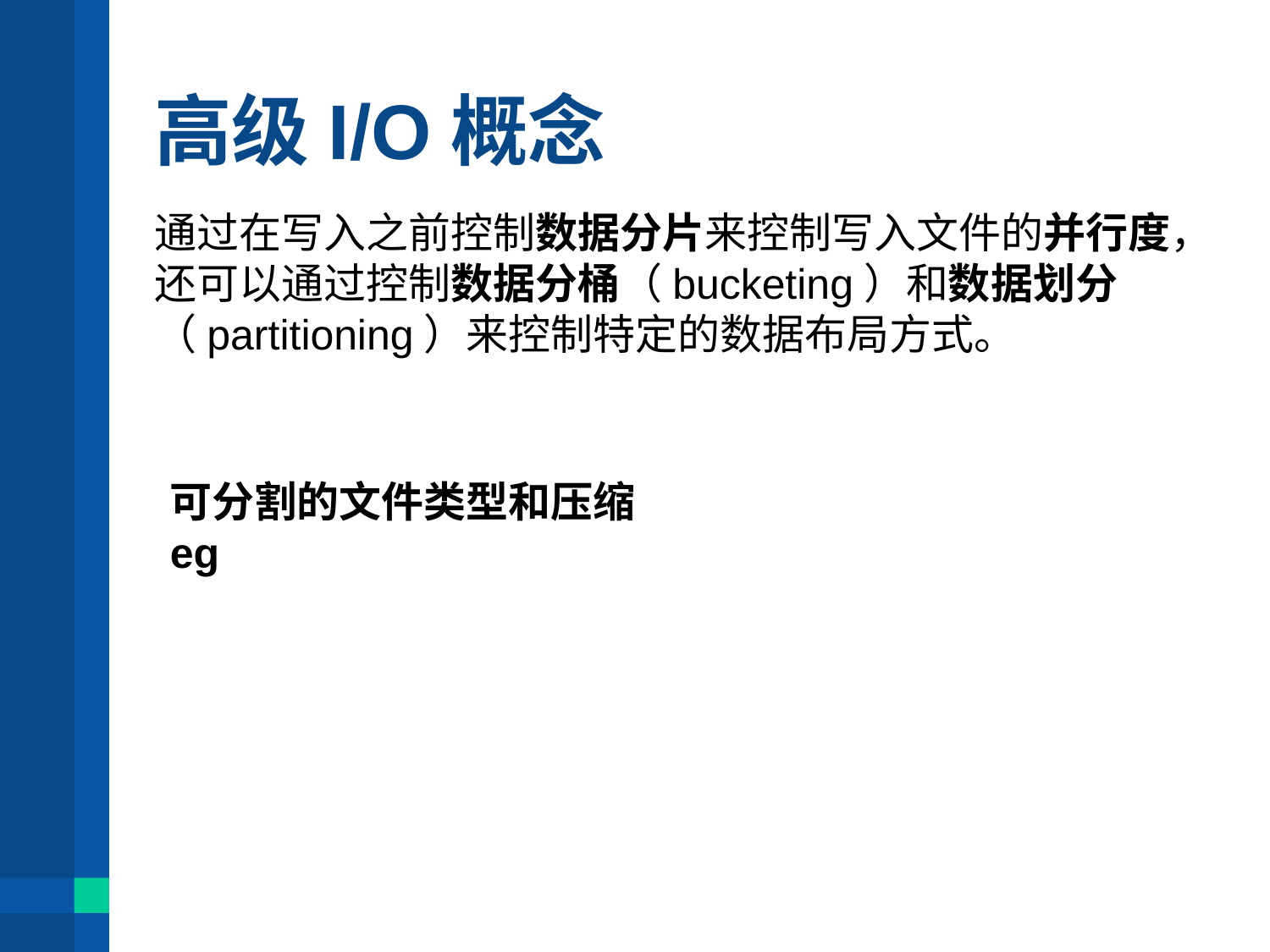

# 高级I/O概念
通过在写入之前控制数据分片来控制写入文件的并行度，还可以通过控制数据分桶（bucketing）和数据划分（partitioning）来控制特定的数据布局方式。
可分割的文件类型和压缩
eg